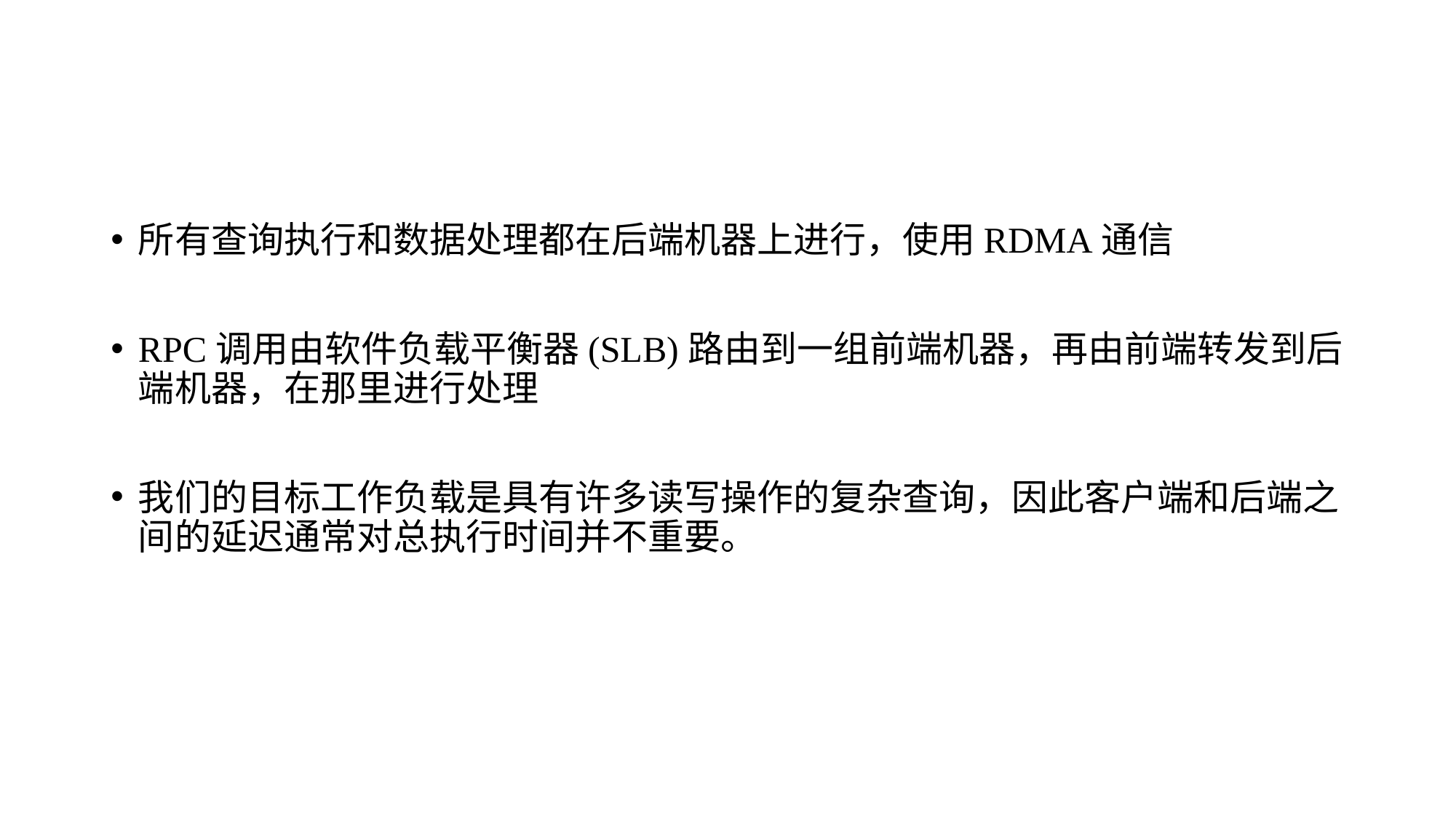

所有查询执行和数据处理都在后端机器上进行，使用RDMA通信

RPC调用由软件负载平衡器(SLB)路由到一组前端机器，再由前端转发到后端机器，在那里进行处理

我们的目标工作负载是具有许多读写操作的复杂查询，因此客户端和后端之间的延迟通常对总执行时间并不重要。